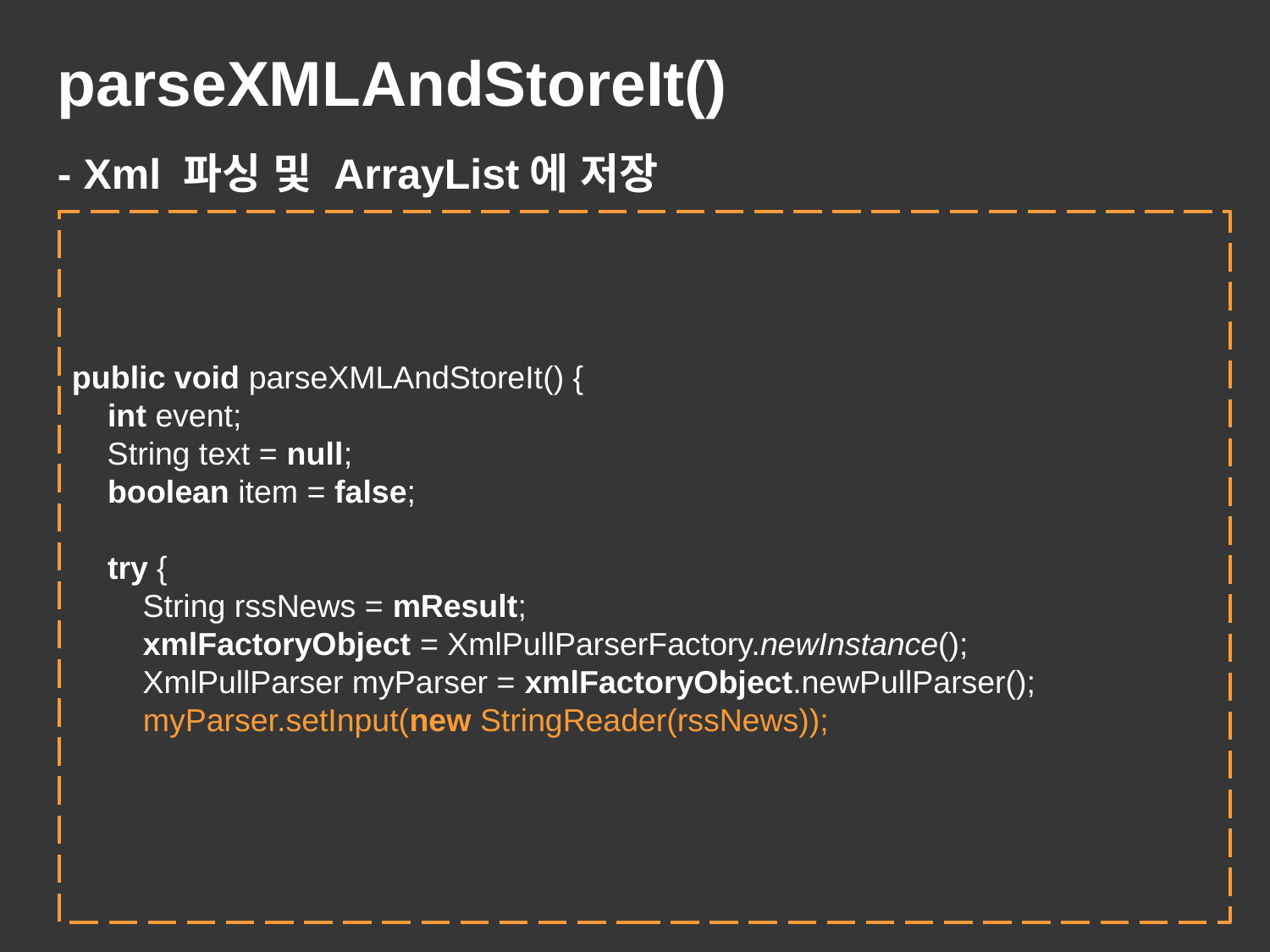

parseXMLAndStoreIt()
- Xml 파싱 및 ArrayList에 저장
public void parseXMLAndStoreIt() {
    int event;
    String text = null;
    boolean item = false;
    try {
        String rssNews = mResult;
        xmlFactoryObject = XmlPullParserFactory.newInstance();
        XmlPullParser myParser = xmlFactoryObject.newPullParser();
        myParser.setInput(new StringReader(rssNews));